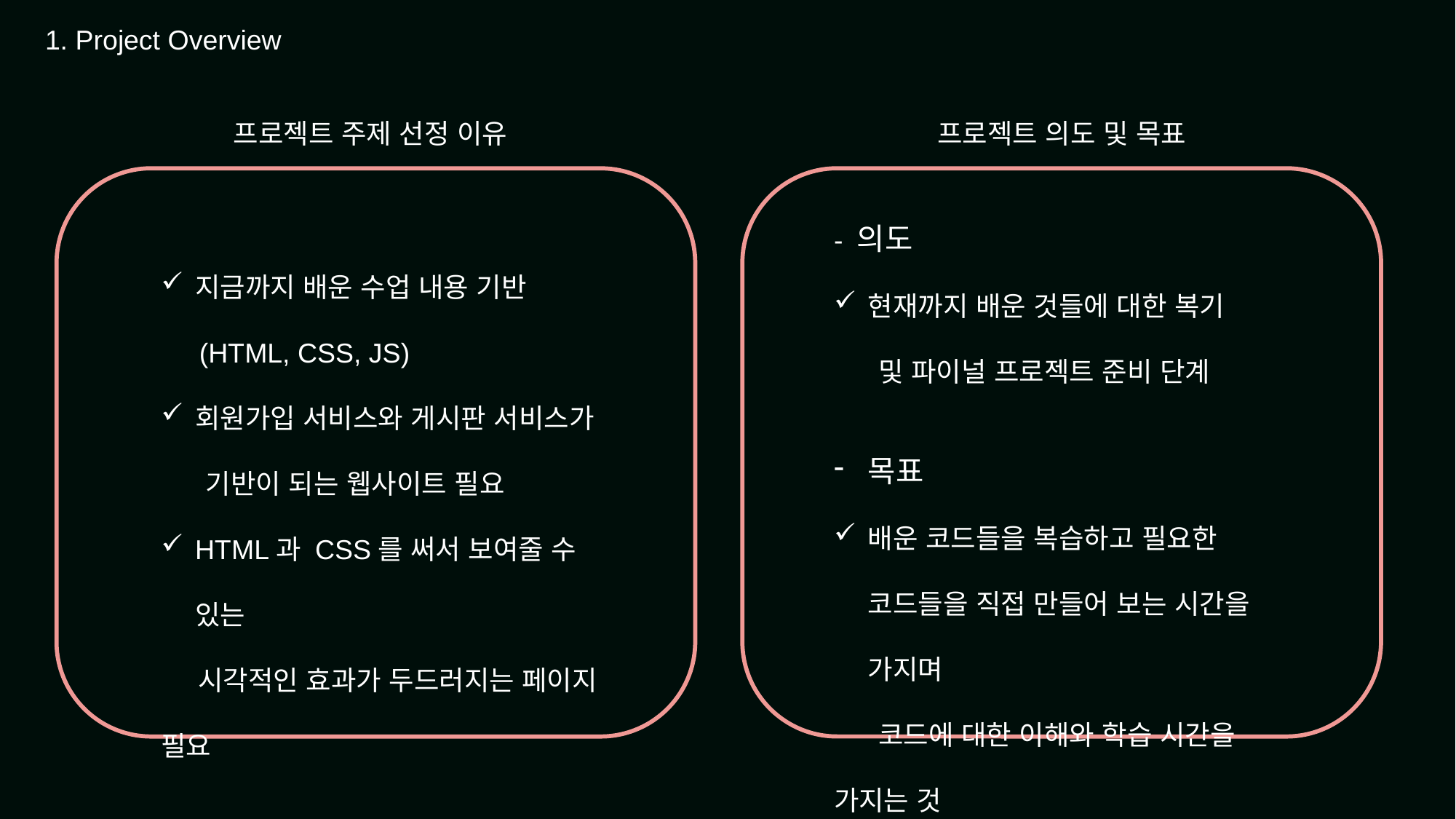

1. Project Overview
프로젝트 주제 선정 이유
프로젝트 의도 및 목표

- 의도
현재까지 배운 것들에 대한 복기
     및 파이널 프로젝트 준비 단계
지금까지 배운 수업 내용 기반
     (HTML, CSS, JS)
회원가입 서비스와 게시판 서비스가
     기반이 되는 웹사이트 필요
HTML과 CSS를 써서 보여줄 수 있는
    시각적인 효과가 두드러지는 페이지 필요

목표
배운 코드들을 복습하고 필요한 코드들을 직접 만들어 보는 시간을 가지며
     코드에 대한 이해와 학습 시간을 가지는 것